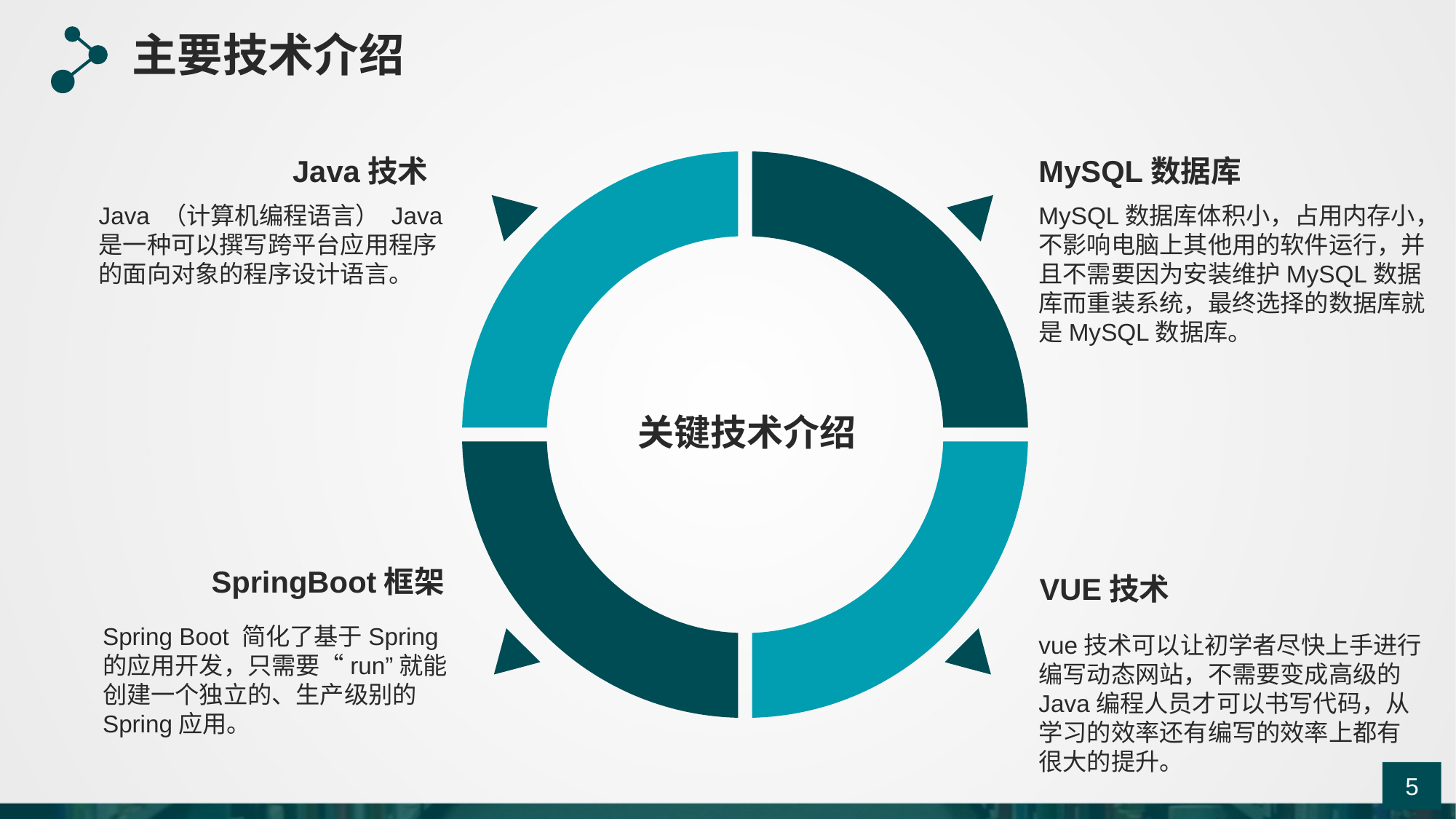

主要技术介绍

Java技术
MySQL数据库

Java （计算机编程语言） Java是一种可以撰写跨平台应用程序的面向对象的程序设计语言。
MySQL数据库体积小，占用内存小，不影响电脑上其他用的软件运行，并且不需要因为安装维护MySQL数据库而重装系统，最终选择的数据库就是MySQL数据库。
关键技术介绍

SpringBoot框架
VUE技术
Spring Boot 简化了基于Spring的应用开发，只需要“run”就能创建一个独立的、生产级别的Spring应用。
vue技术可以让初学者尽快上手进行编写动态网站，不需要变成高级的Java编程人员才可以书写代码，从学习的效率还有编写的效率上都有很大的提升。